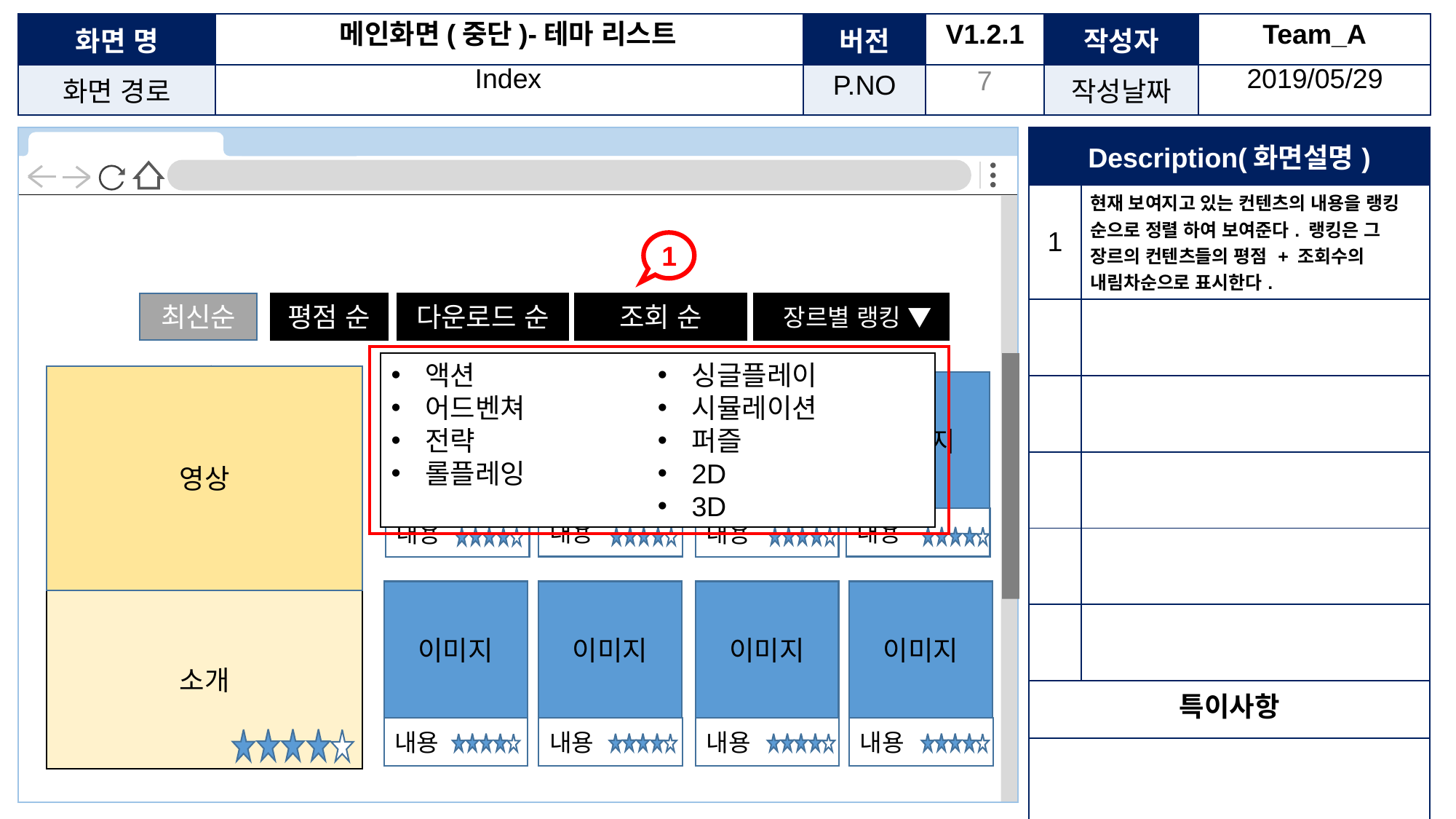

메인화면(중단)-테마 리스트

7
Index

2019/05/29

| Description(화면설명) |  |
| --- | --- |
| 1 | 현재 보여지고 있는 컨텐츠의 내용을 랭킹 순으로 정렬 하여 보여준다. 랭킹은 그 장르의 컨텐츠들의 평점 + 조회수의 내림차순으로 표시한다. |
|  |  |
|  |  |
|  |  |
|  |  |
|  |  |
| 특이사항 |  |
|  |  |
1
조회 순
최신순
평점 순
다운로드 순
 장르별 랭킹 ▼

액션
어드벤쳐
전략
롤플레잉

싱글플레이
시뮬레이션
퍼즐
2D
3D

영상
이미지
내용
이미지
내용
이미지
내용
이미지
내용

이미지
내용
이미지
내용
이미지
내용
이미지
내용
소개